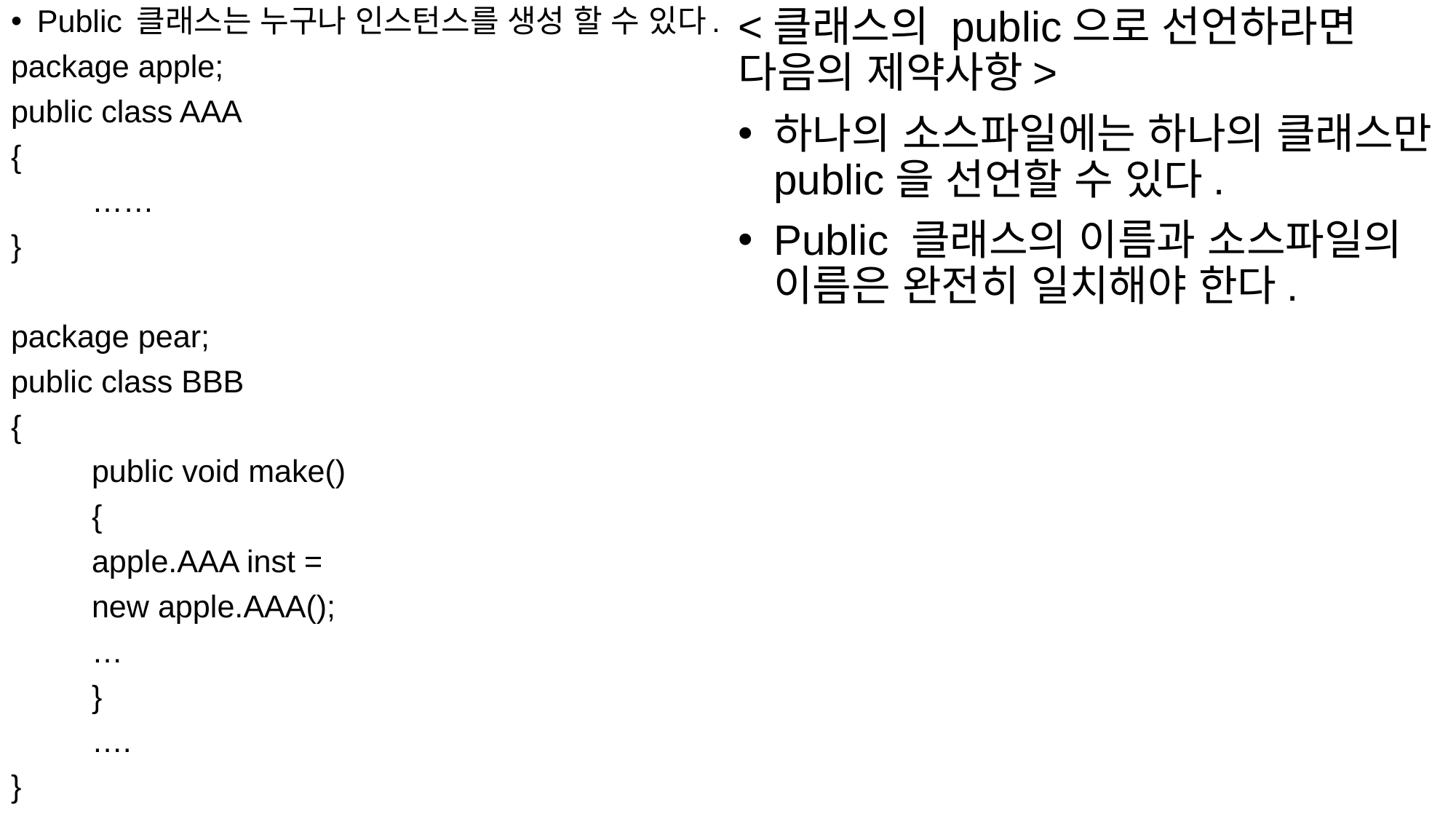

Public 클래스는 누구나 인스턴스를 생성 할 수 있다.
package apple;
public class AAA
{
	……
}

package pear;
public class BBB
{
	public void make()
	{
		apple.AAA inst =
		new apple.AAA();
		…
	}
	….
}
<클래스의 public으로 선언하라면 다음의 제약사항>
하나의 소스파일에는 하나의 클래스만 public을 선언할 수 있다.
Public 클래스의 이름과 소스파일의 이름은 완전히 일치해야 한다.